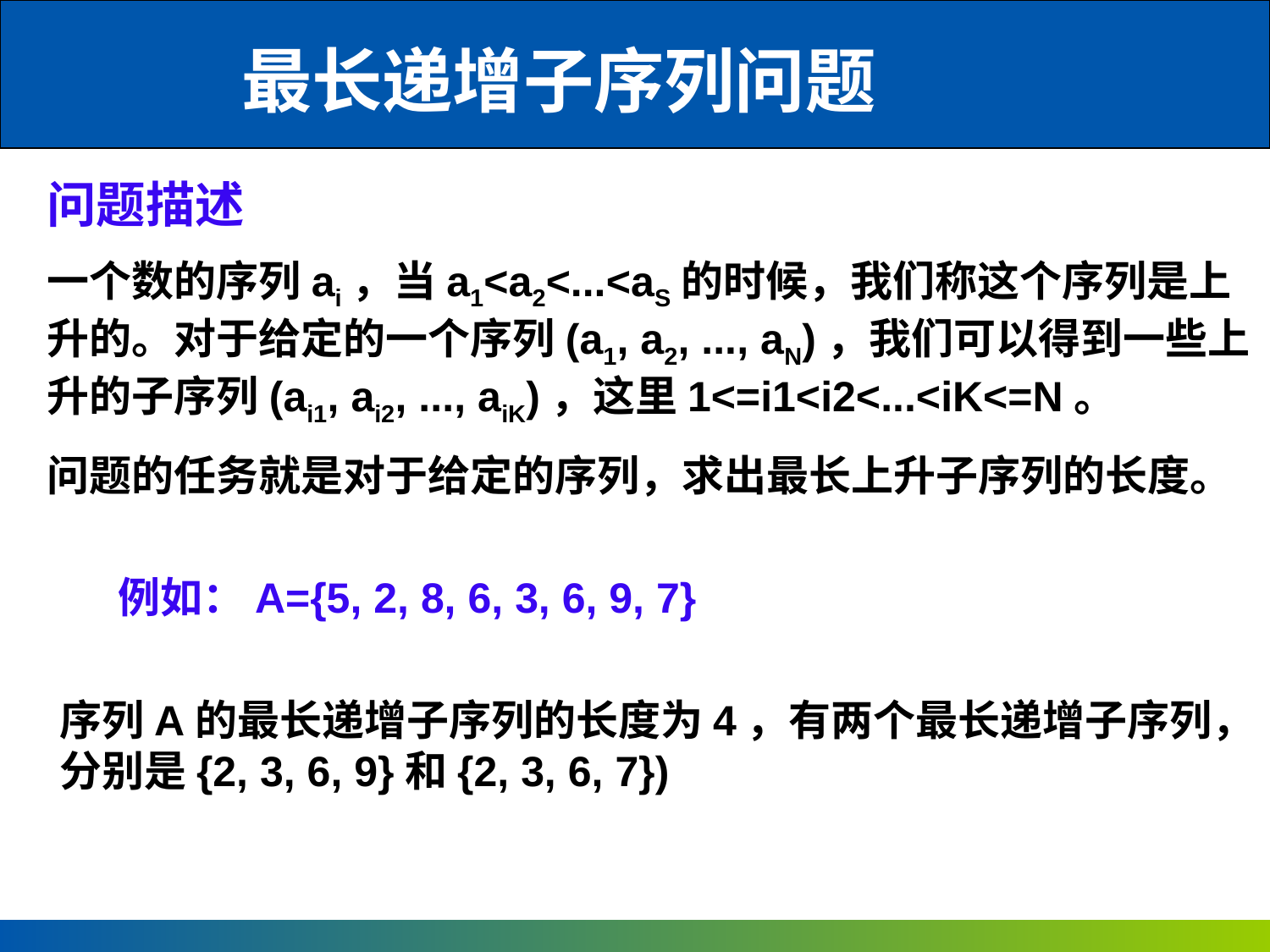

最长递增子序列问题
问题描述
一个数的序列ai，当a1<a2<...<aS的时候，我们称这个序列是上升的。对于给定的一个序列(a1, a2, ..., aN)，我们可以得到一些上升的子序列(ai1, ai2, ..., aiK)，这里1<=i1<i2<...<iK<=N。
问题的任务就是对于给定的序列，求出最长上升子序列的长度。

例如：A={5, 2, 8, 6, 3, 6, 9, 7}
序列A的最长递增子序列的长度为4，有两个最长递增子序列，分别是{2, 3, 6, 9}和{2, 3, 6, 7})